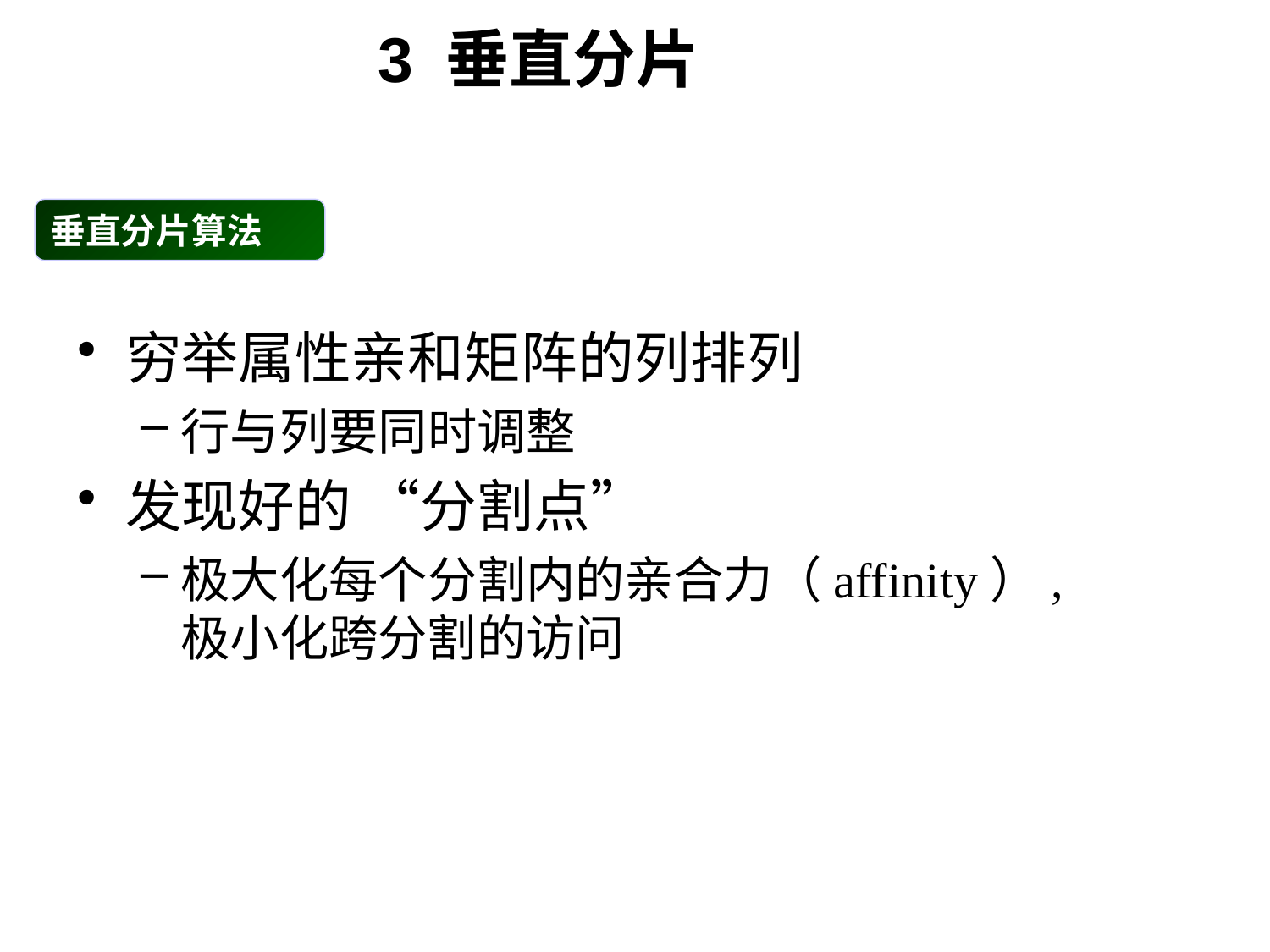

3 垂直分片

垂直分片算法
穷举属性亲和矩阵的列排列
行与列要同时调整
发现好的 “分割点”
极大化每个分割内的亲合力（affinity）,  极小化跨分割的访问